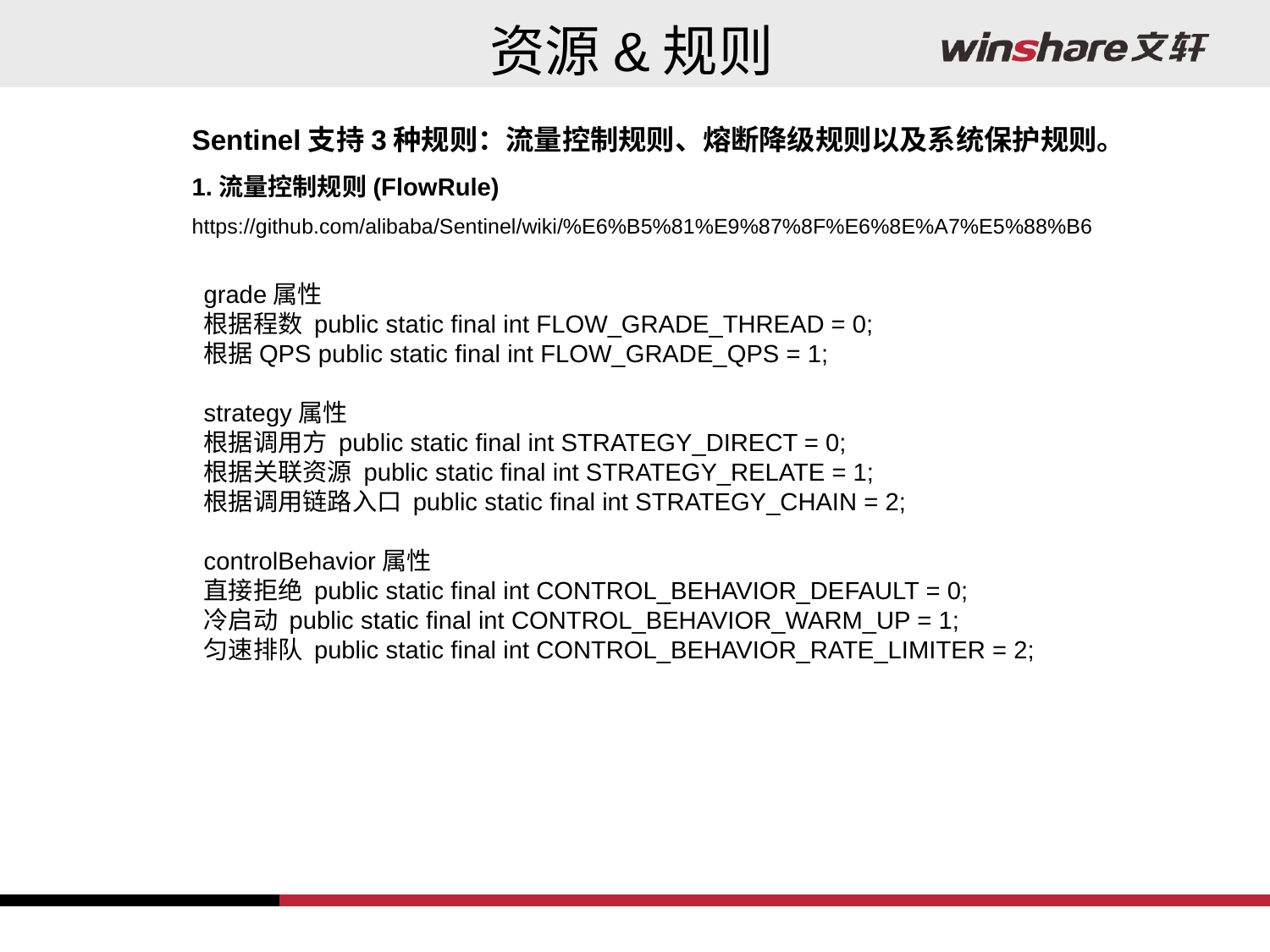

# 资源&规则
Sentinel支持3种规则：流量控制规则、熔断降级规则以及系统保护规则。
1.流量控制规则(FlowRule)
https://github.com/alibaba/Sentinel/wiki/%E6%B5%81%E9%87%8F%E6%8E%A7%E5%88%B6
grade属性
根据程数 public static final int FLOW_GRADE_THREAD = 0;
根据QPS public static final int FLOW_GRADE_QPS = 1;

strategy属性
根据调用方 public static final int STRATEGY_DIRECT = 0;
根据关联资源 public static final int STRATEGY_RELATE = 1;
根据调用链路入口 public static final int STRATEGY_CHAIN = 2;

controlBehavior属性
直接拒绝 public static final int CONTROL_BEHAVIOR_DEFAULT = 0;
冷启动 public static final int CONTROL_BEHAVIOR_WARM_UP = 1;
匀速排队 public static final int CONTROL_BEHAVIOR_RATE_LIMITER = 2;